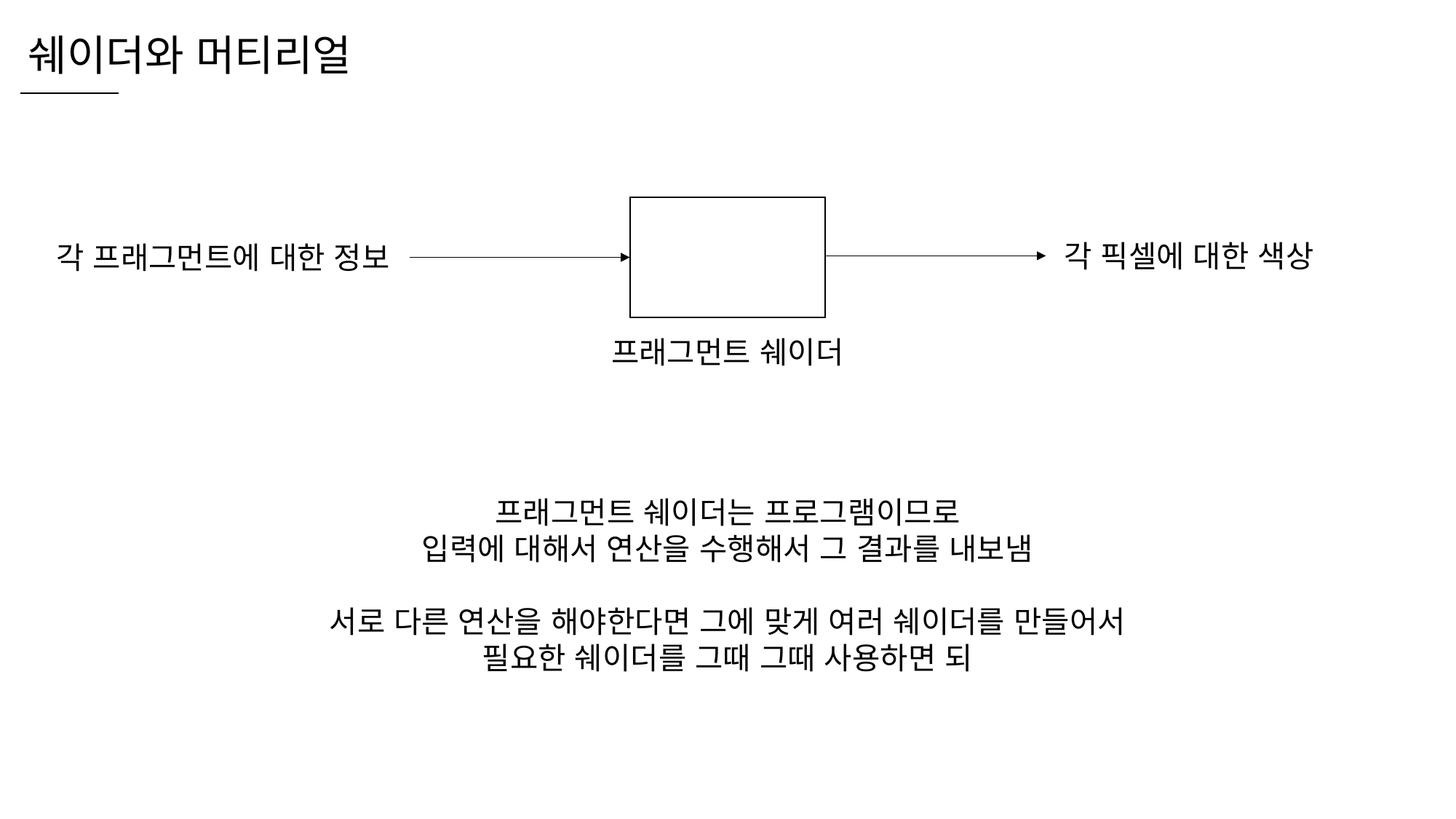

쉐이더와 머티리얼

각 픽셀에 대한 색상
각 프래그먼트에 대한 정보
프래그먼트 쉐이더
프래그먼트 쉐이더는 프로그램이므로
입력에 대해서 연산을 수행해서 그 결과를 내보냄

서로 다른 연산을 해야한다면 그에 맞게 여러 쉐이더를 만들어서
필요한 쉐이더를 그때 그때 사용하면 되